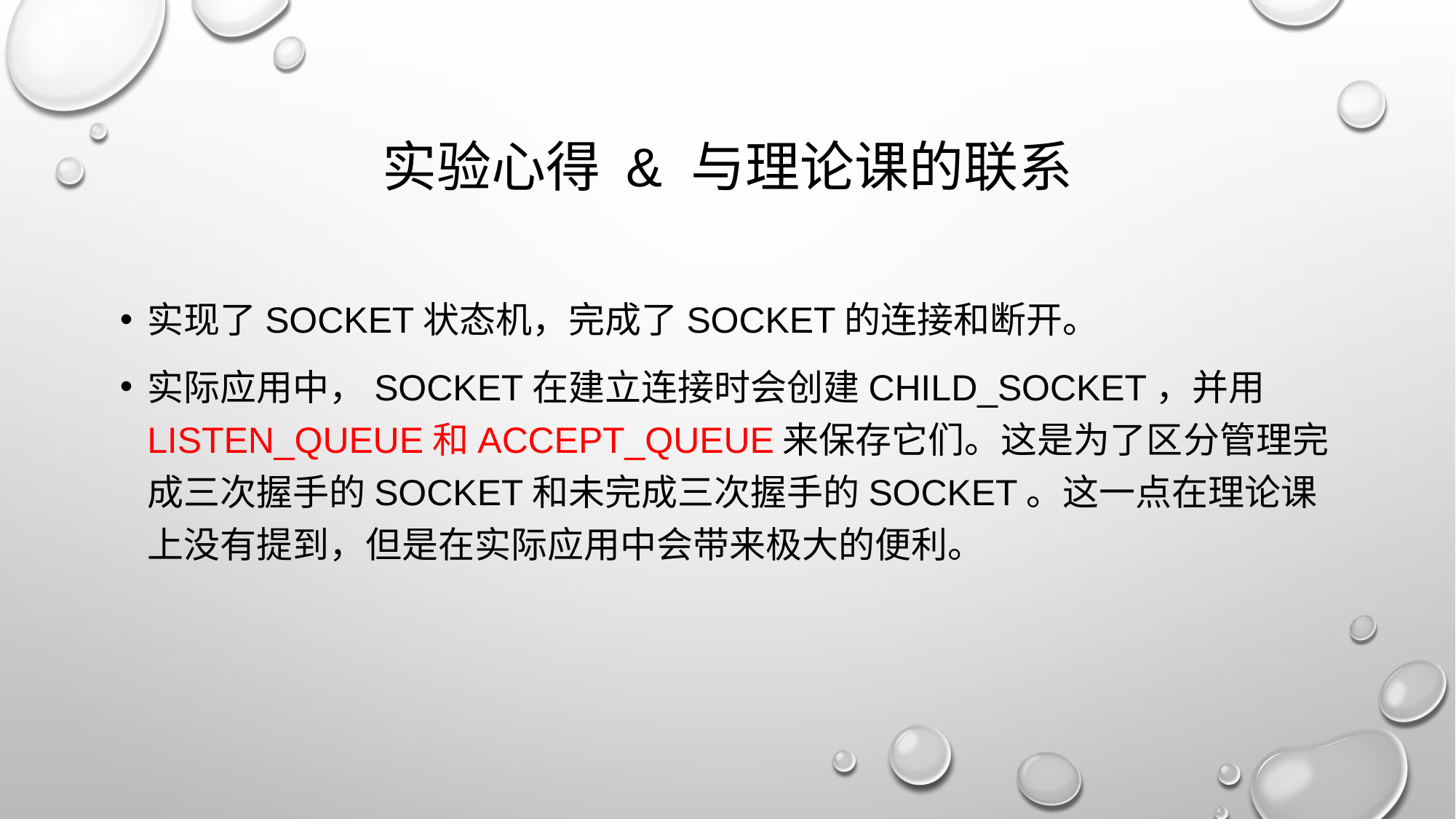

# 实验心得 & 与理论课的联系
实现了socket状态机，完成了socket的连接和断开。
实际应用中，socket在建立连接时会创建child_socket，并用listen_queue和accept_queue来保存它们。这是为了区分管理完成三次握手的socket和未完成三次握手的socket。这一点在理论课上没有提到，但是在实际应用中会带来极大的便利。